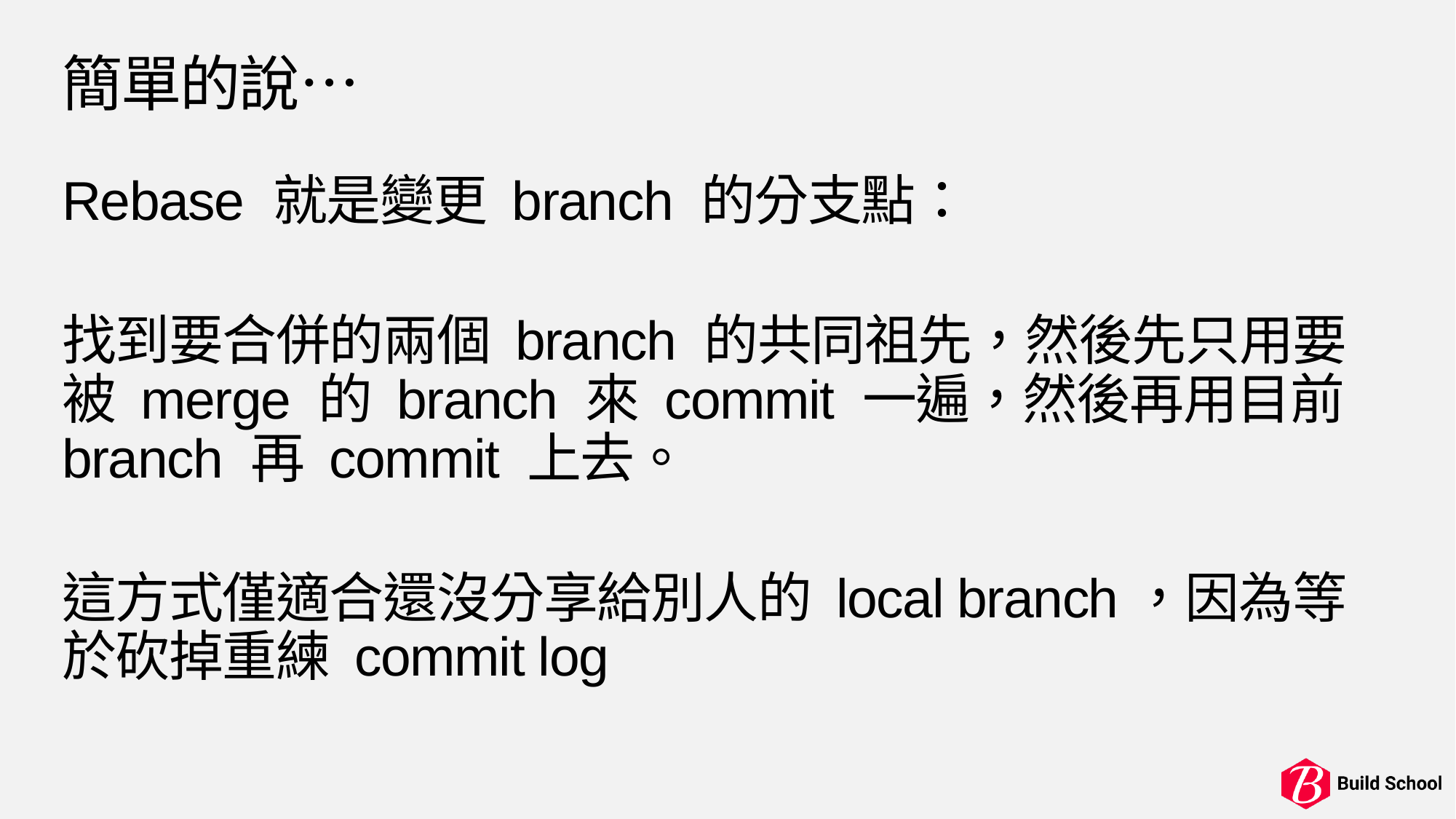

# 簡單的說…
Rebase 就是變更 branch 的分支點：

找到要合併的兩個 branch 的共同祖先，然後先只用要被 merge 的 branch 來 commit 一遍，然後再用目前 branch 再 commit 上去。

這方式僅適合還沒分享給別人的 local branch，因為等於砍掉重練 commit log